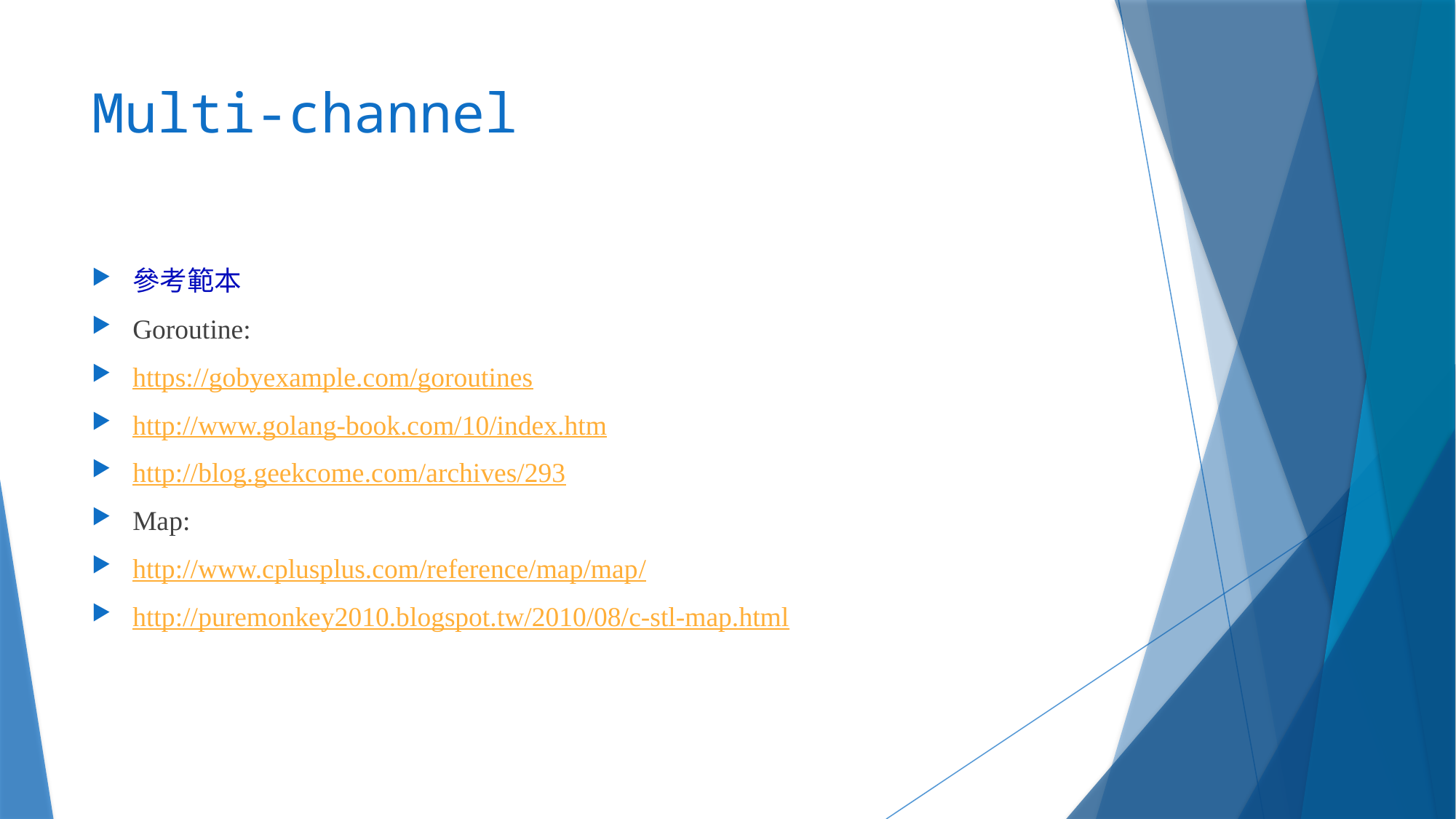

# Multi-channel
參考範本
Goroutine:
https://gobyexample.com/goroutines
http://www.golang-book.com/10/index.htm
http://blog.geekcome.com/archives/293
Map:
http://www.cplusplus.com/reference/map/map/
http://puremonkey2010.blogspot.tw/2010/08/c-stl-map.html